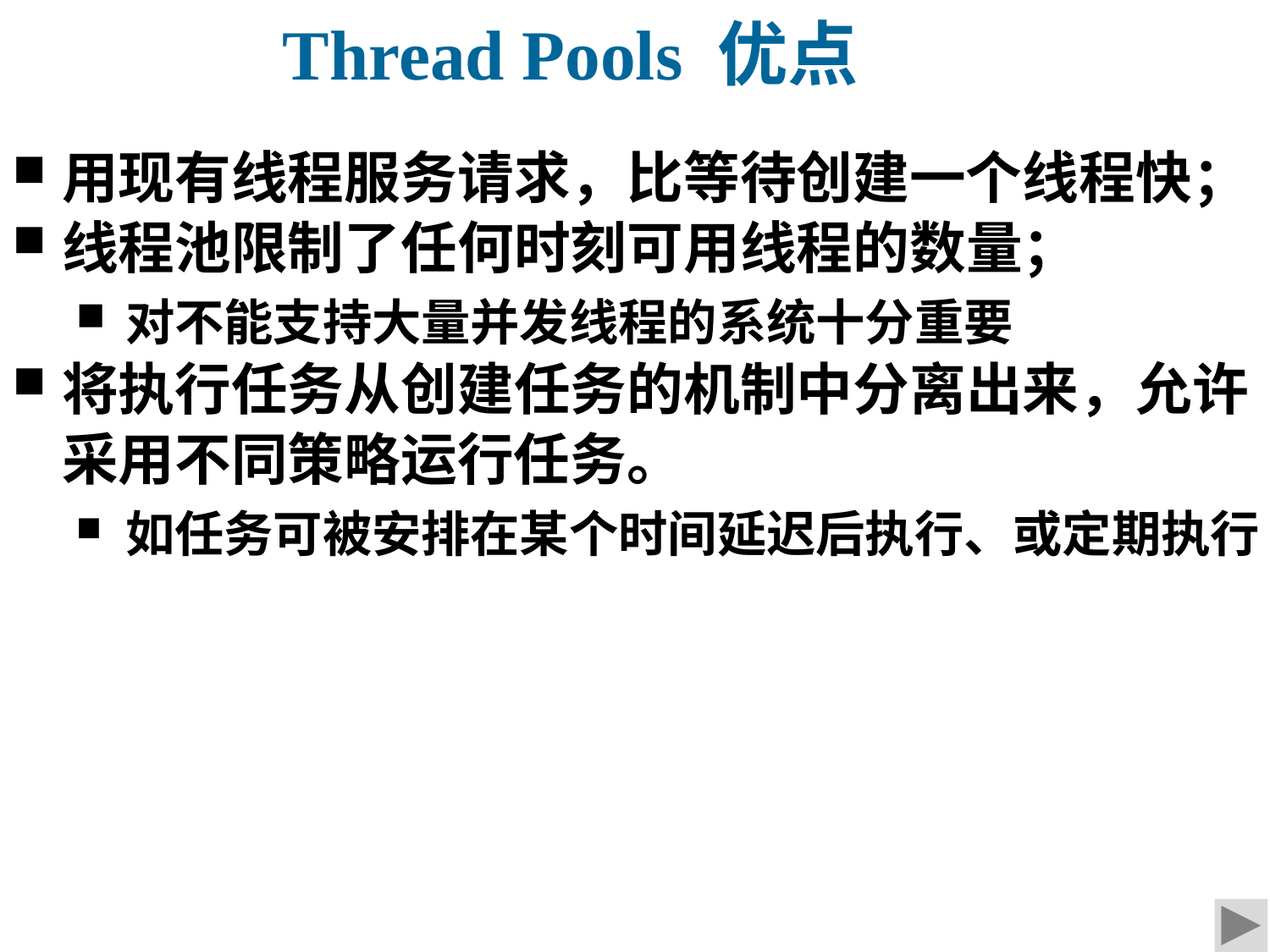

Thread Pools 优点
用现有线程服务请求，比等待创建一个线程快；
线程池限制了任何时刻可用线程的数量；
对不能支持大量并发线程的系统十分重要
将执行任务从创建任务的机制中分离出来，允许采用不同策略运行任务。
如任务可被安排在某个时间延迟后执行、或定期执行